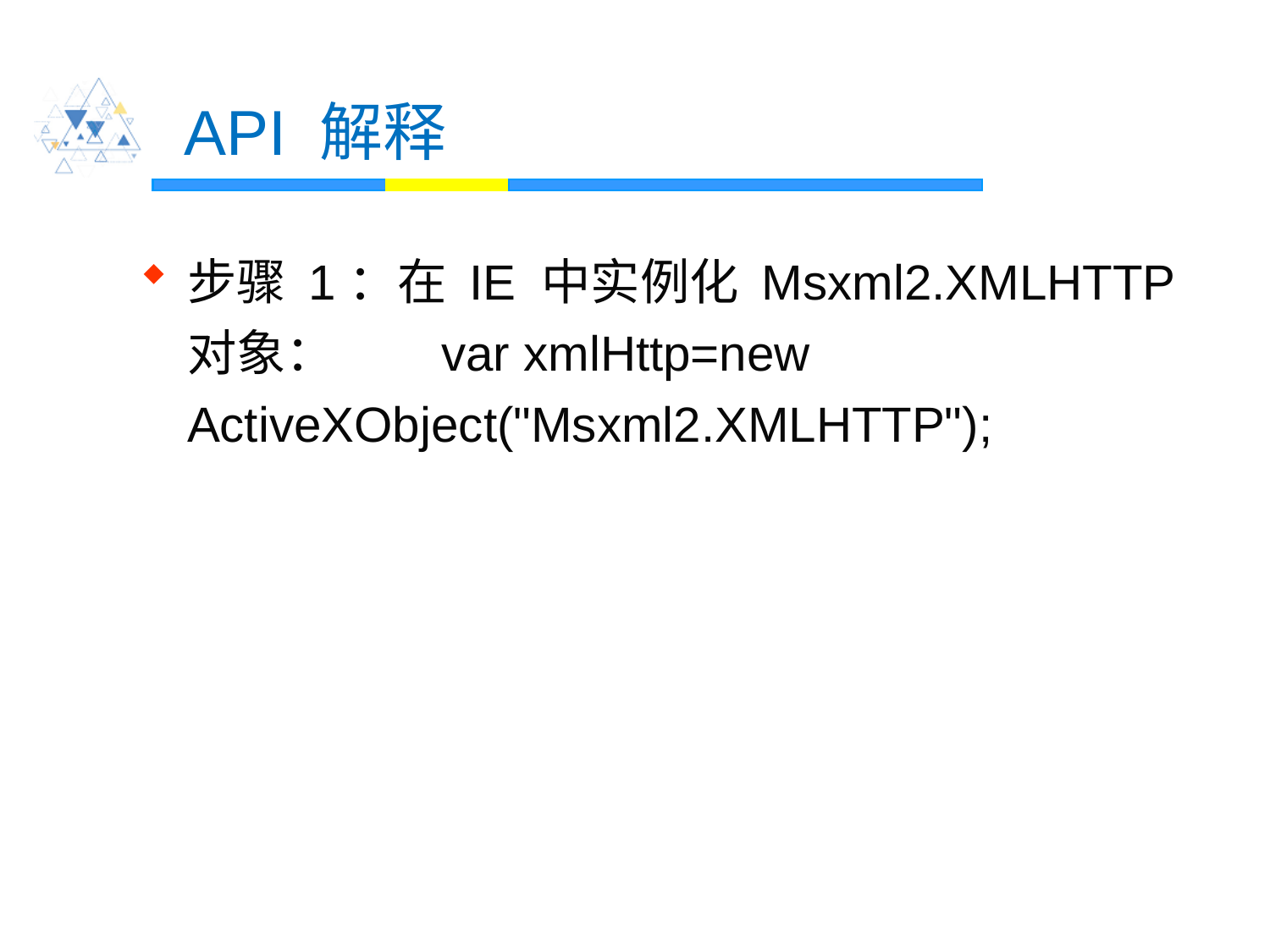

# API 解释
步骤 1：在 IE 中实例化 Msxml2.XMLHTTP 对象：	var xmlHttp=new ActiveXObject("Msxml2.XMLHTTP");